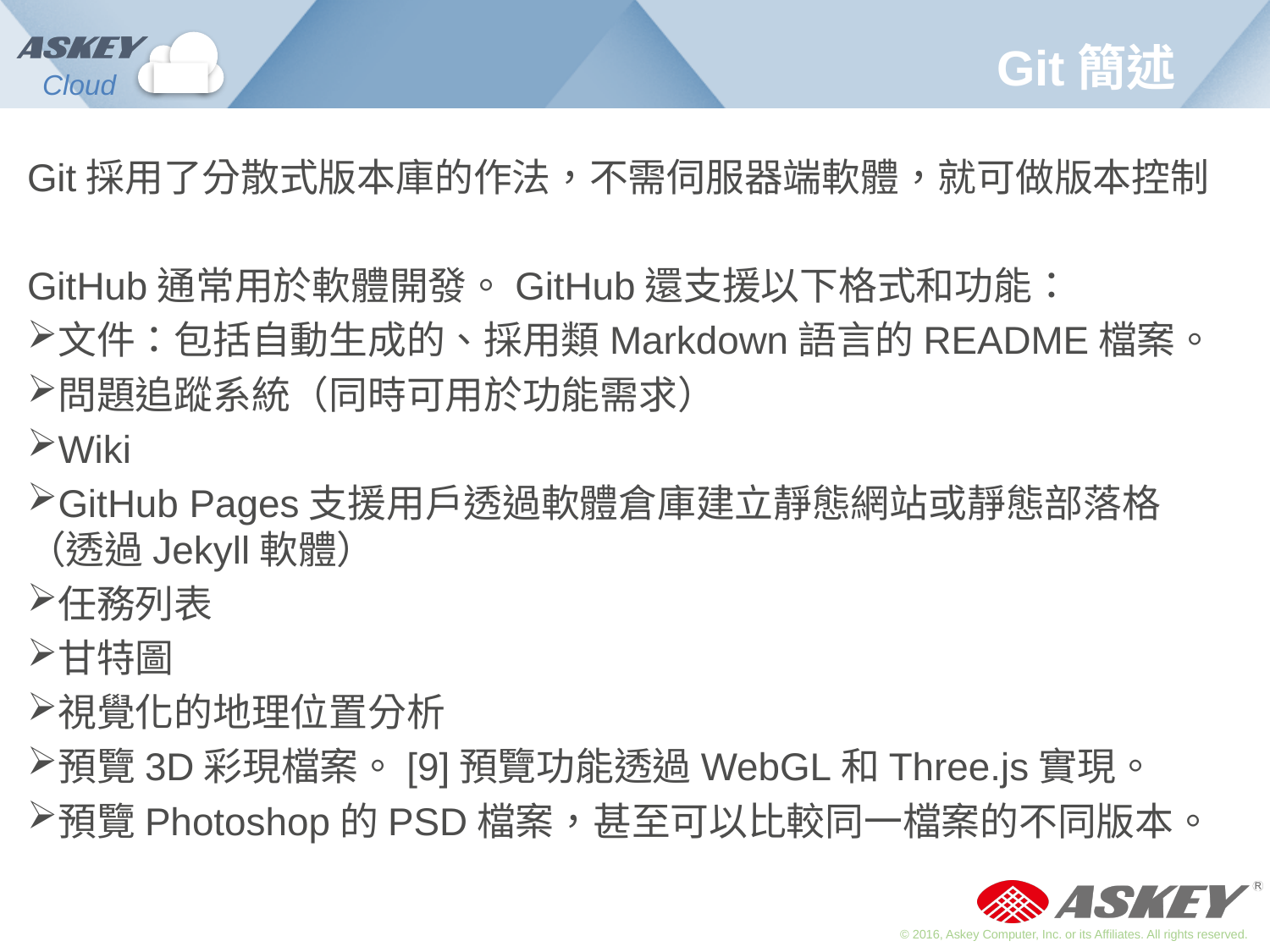

# Git簡述
Git採用了分散式版本庫的作法，不需伺服器端軟體，就可做版本控制

GitHub通常用於軟體開發。GitHub還支援以下格式和功能：
文件：包括自動生成的、採用類Markdown語言的README檔案。
問題追蹤系統（同時可用於功能需求）
Wiki
GitHub Pages支援用戶透過軟體倉庫建立靜態網站或靜態部落格（透過Jekyll軟體）
任務列表
甘特圖
視覺化的地理位置分析
預覽3D彩現檔案。[9]預覽功能透過WebGL和Three.js實現。
預覽Photoshop的PSD檔案，甚至可以比較同一檔案的不同版本。